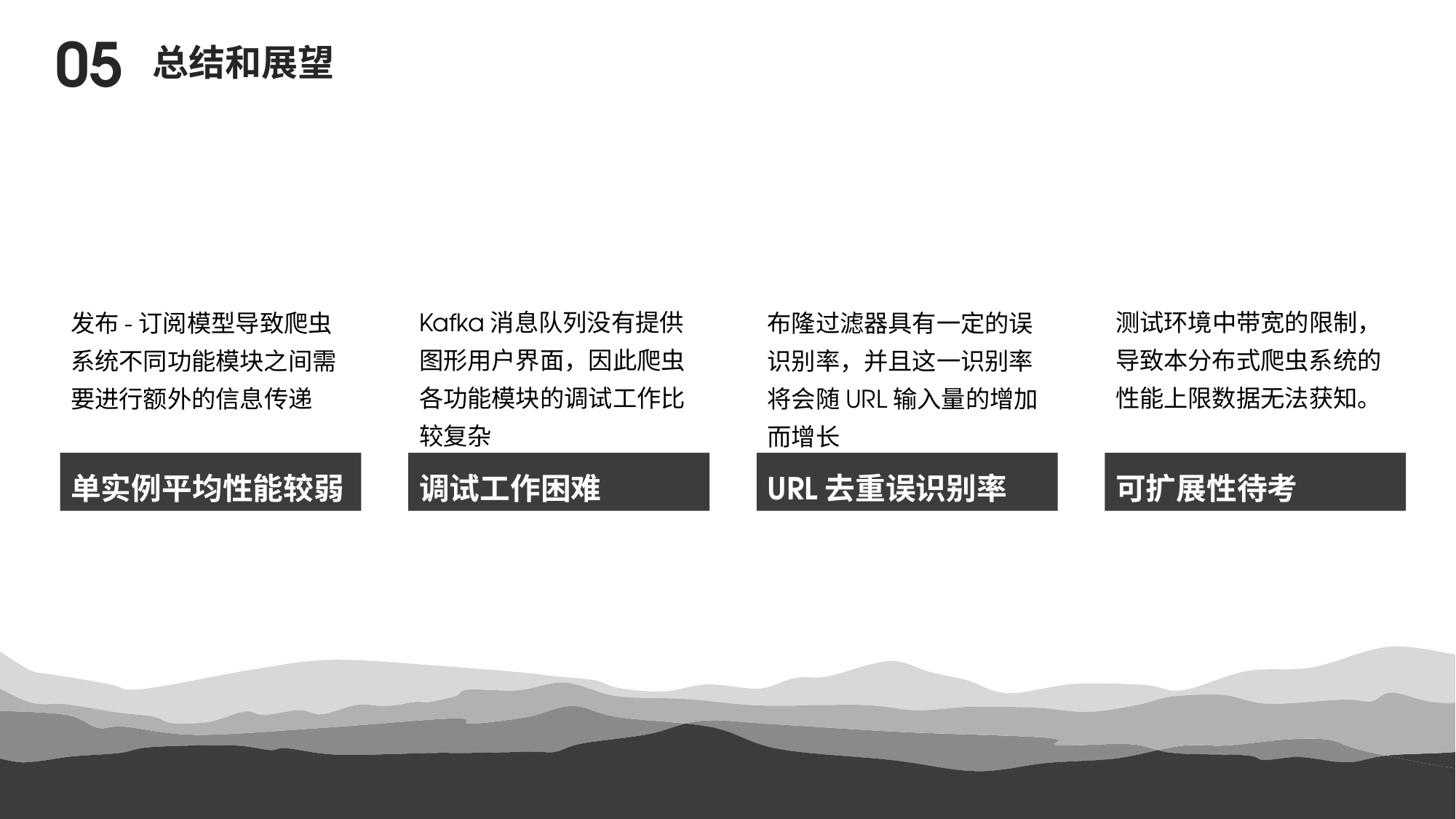

05
总结和展望
Kafka消息队列没有提供图形用户界面，因此爬虫各功能模块的调试工作比较复杂
测试环境中带宽的限制，导致本分布式爬虫系统的性能上限数据无法获知。
发布-订阅模型导致爬虫系统不同功能模块之间需要进行额外的信息传递
布隆过滤器具有一定的误识别率，并且这一识别率将会随URL输入量的增加而增长
单实例平均性能较弱
调试工作困难
URL去重误识别率
可扩展性待考